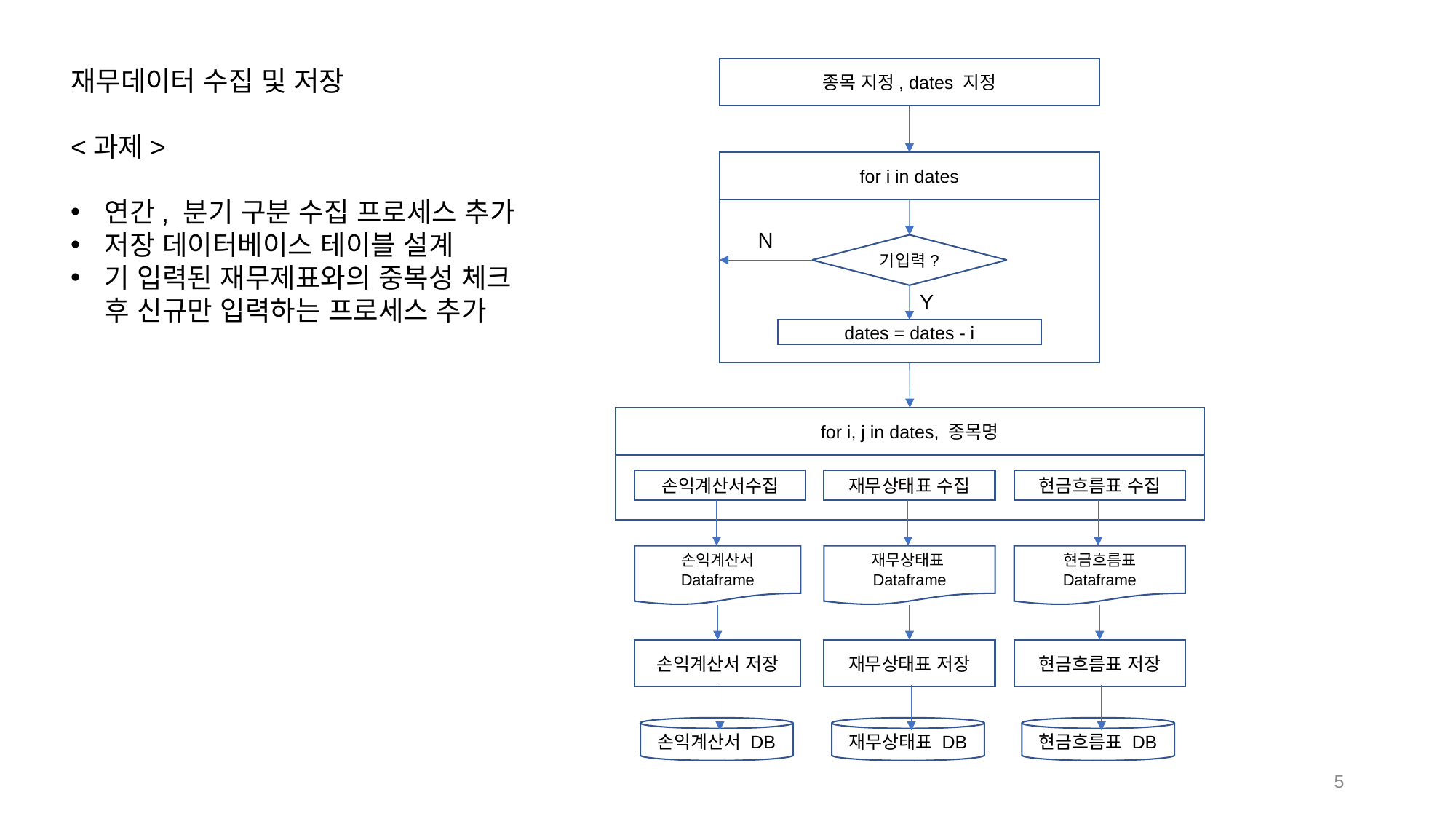

재무데이터 수집 및 저장

<과제>

연간, 분기 구분 수집 프로세스 추가
저장 데이터베이스 테이블 설계
기 입력된 재무제표와의 중복성 체크 후 신규만 입력하는 프로세스 추가
종목 지정, dates 지정
for i in dates

N
기입력?
Y
dates = dates - i
for i, j in dates, 종목명

손익계산서수집
현금흐름표 수집
재무상태표 수집
현금흐름표 Dataframe
재무상태표Dataframe
손익계산서 Dataframe
현금흐름표 저장
재무상태표 저장
손익계산서 저장
현금흐름표 DB
재무상태표 DB
손익계산서 DB
5